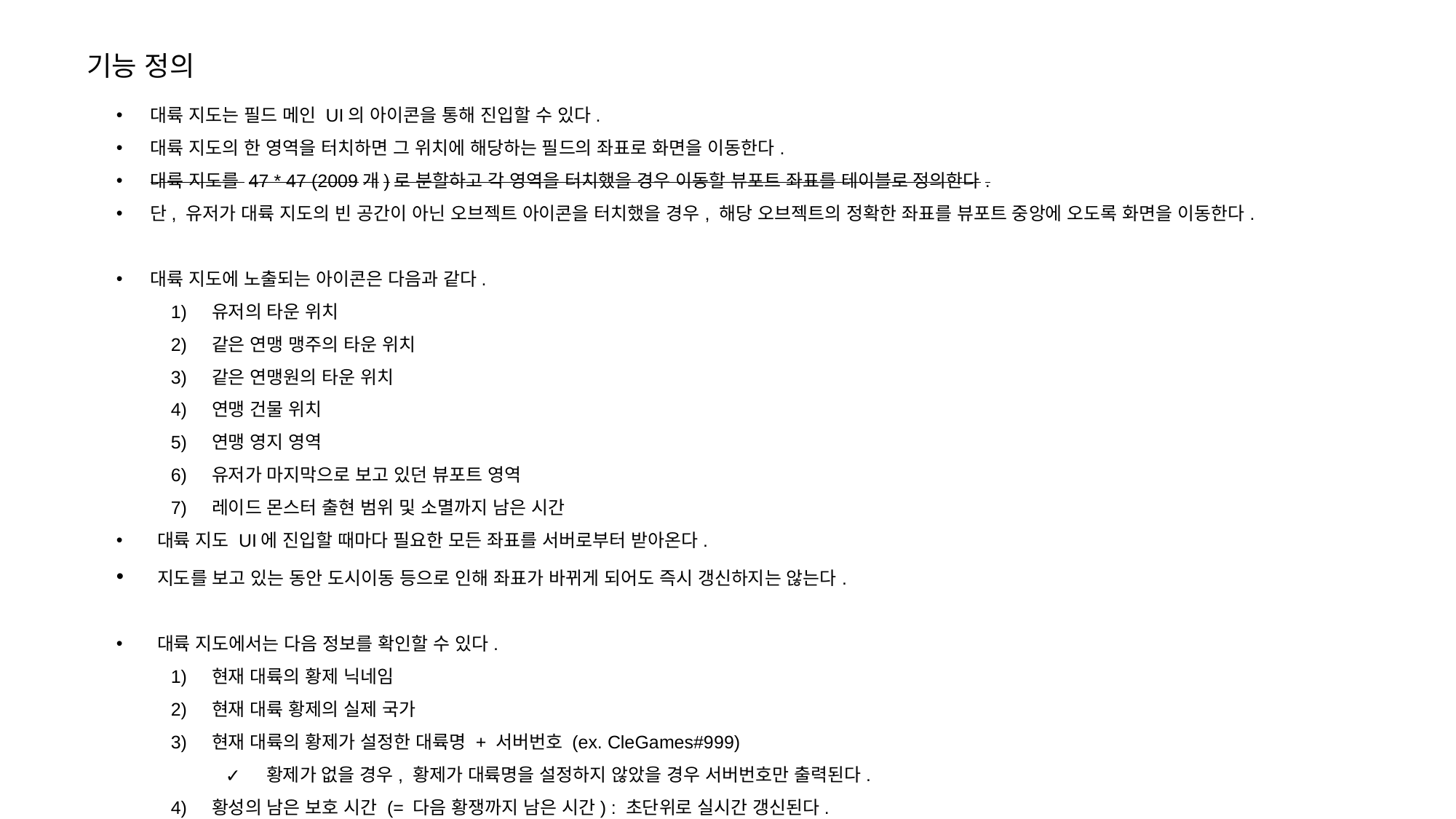

기능 정의
대륙 지도는 필드 메인 UI의 아이콘을 통해 진입할 수 있다.
대륙 지도의 한 영역을 터치하면 그 위치에 해당하는 필드의 좌표로 화면을 이동한다.
대륙 지도를 47 * 47 (2009개)로 분할하고 각 영역을 터치했을 경우 이동할 뷰포트 좌표를 테이블로 정의한다.
단, 유저가 대륙 지도의 빈 공간이 아닌 오브젝트 아이콘을 터치했을 경우, 해당 오브젝트의 정확한 좌표를 뷰포트 중앙에 오도록 화면을 이동한다.

대륙 지도에 노출되는 아이콘은 다음과 같다.
유저의 타운 위치
같은 연맹 맹주의 타운 위치
같은 연맹원의 타운 위치
연맹 건물 위치
연맹 영지 영역
유저가 마지막으로 보고 있던 뷰포트 영역
레이드 몬스터 출현 범위 및 소멸까지 남은 시간
대륙 지도 UI에 진입할 때마다 필요한 모든 좌표를 서버로부터 받아온다.
지도를 보고 있는 동안 도시이동 등으로 인해 좌표가 바뀌게 되어도 즉시 갱신하지는 않는다.

대륙 지도에서는 다음 정보를 확인할 수 있다.
현재 대륙의 황제 닉네임
현재 대륙 황제의 실제 국가
현재 대륙의 황제가 설정한 대륙명 + 서버번호 (ex. CleGames#999)
황제가 없을 경우, 황제가 대륙명을 설정하지 않았을 경우 서버번호만 출력된다.
황성의 남은 보호 시간 (= 다음 황쟁까지 남은 시간) : 초단위로 실시간 갱신된다.